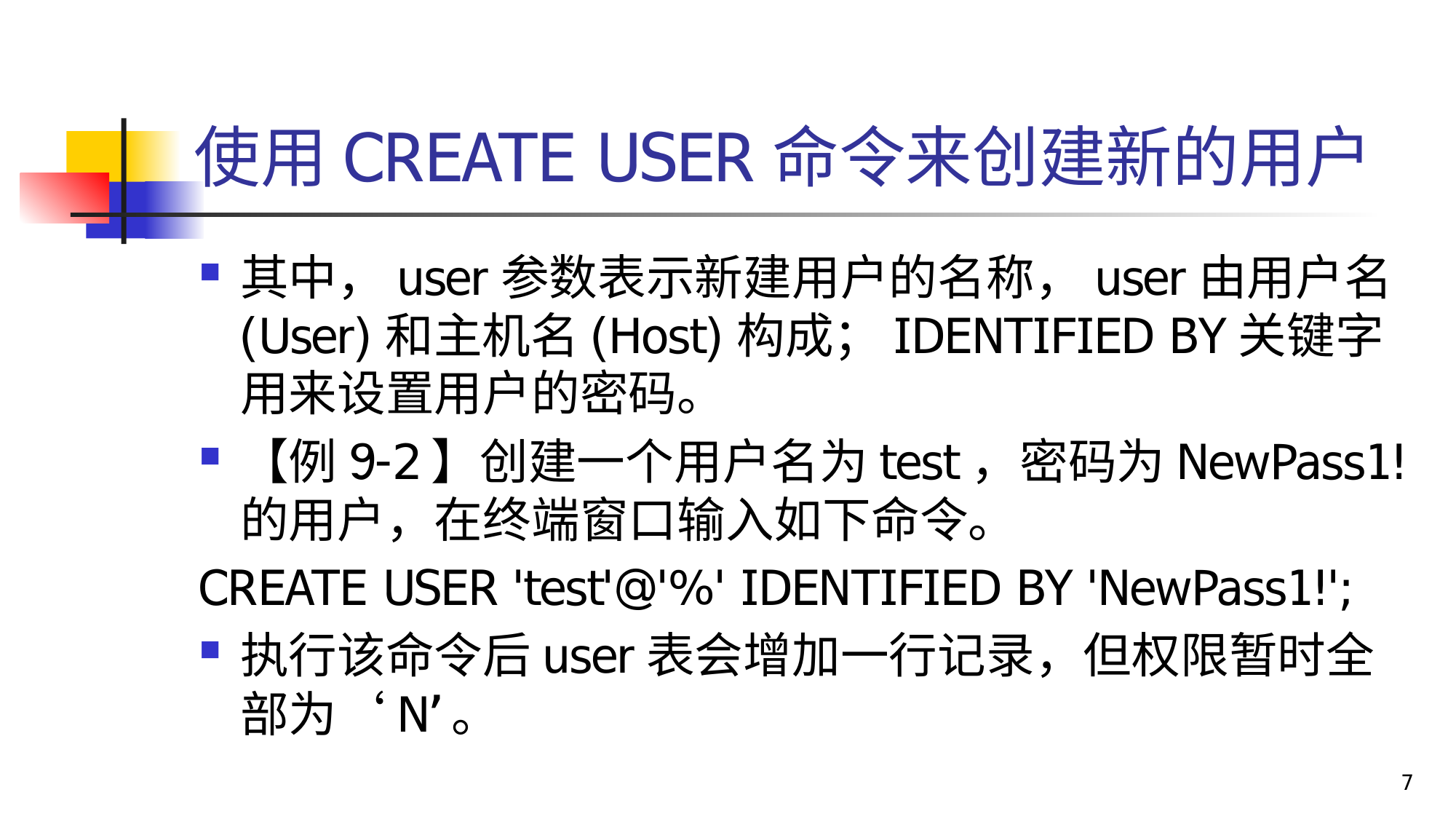

# 使用CREATE USER命令来创建新的用户
其中，user参数表示新建用户的名称，user由用户名(User)和主机名(Host)构成；IDENTIFIED BY关键字用来设置用户的密码。
【例9-2】创建一个用户名为test，密码为NewPass1!的用户，在终端窗口输入如下命令。
CREATE USER 'test'@'%' IDENTIFIED BY 'NewPass1!';
执行该命令后user表会增加一行记录，但权限暂时全部为‘N’。
7